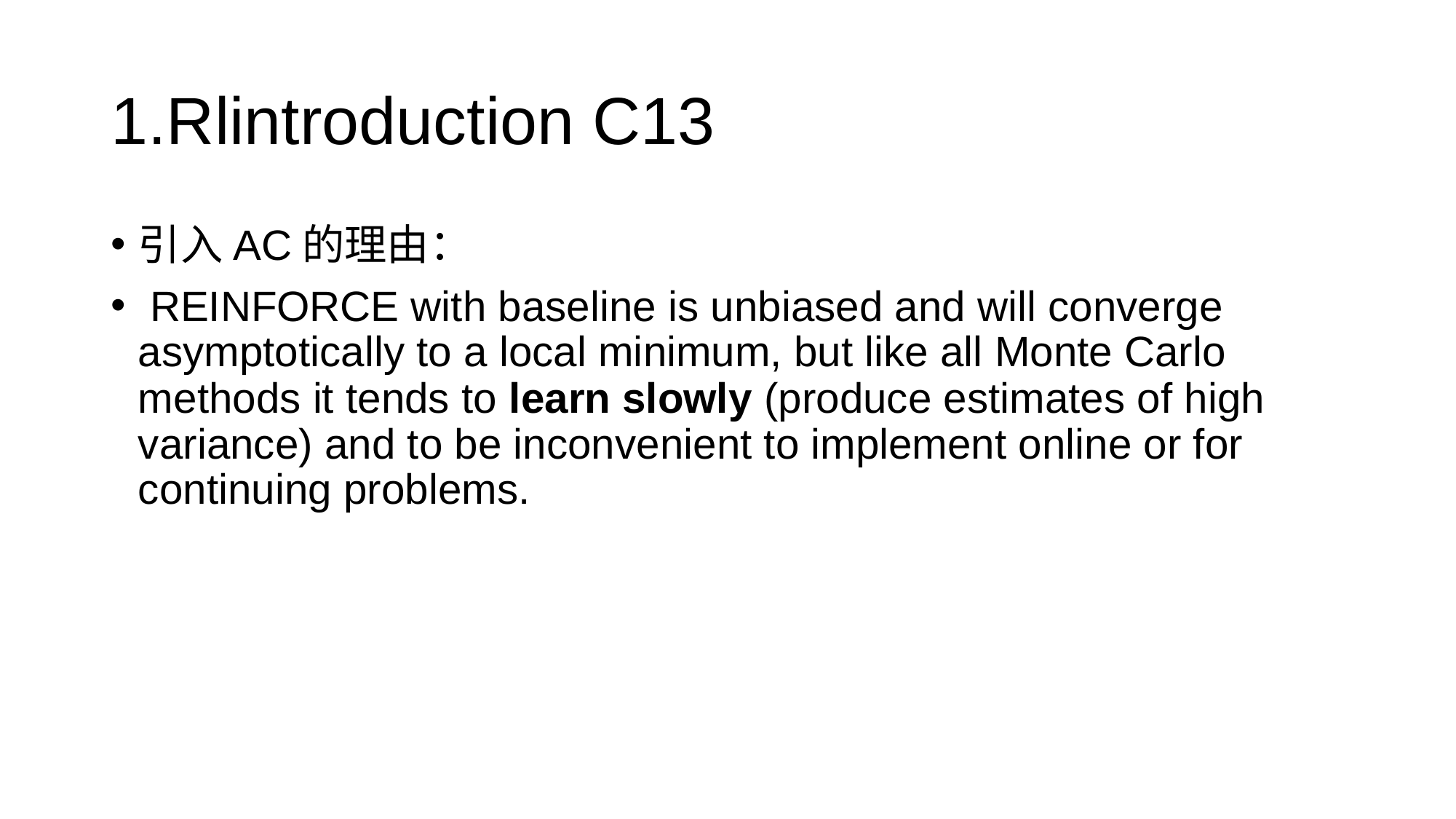

# 1.Rlintroduction C13
引入AC的理由：
 REINFORCE with baseline is unbiased and will converge asymptotically to a local minimum, but like all Monte Carlo methods it tends to learn slowly (produce estimates of high variance) and to be inconvenient to implement online or for continuing problems.